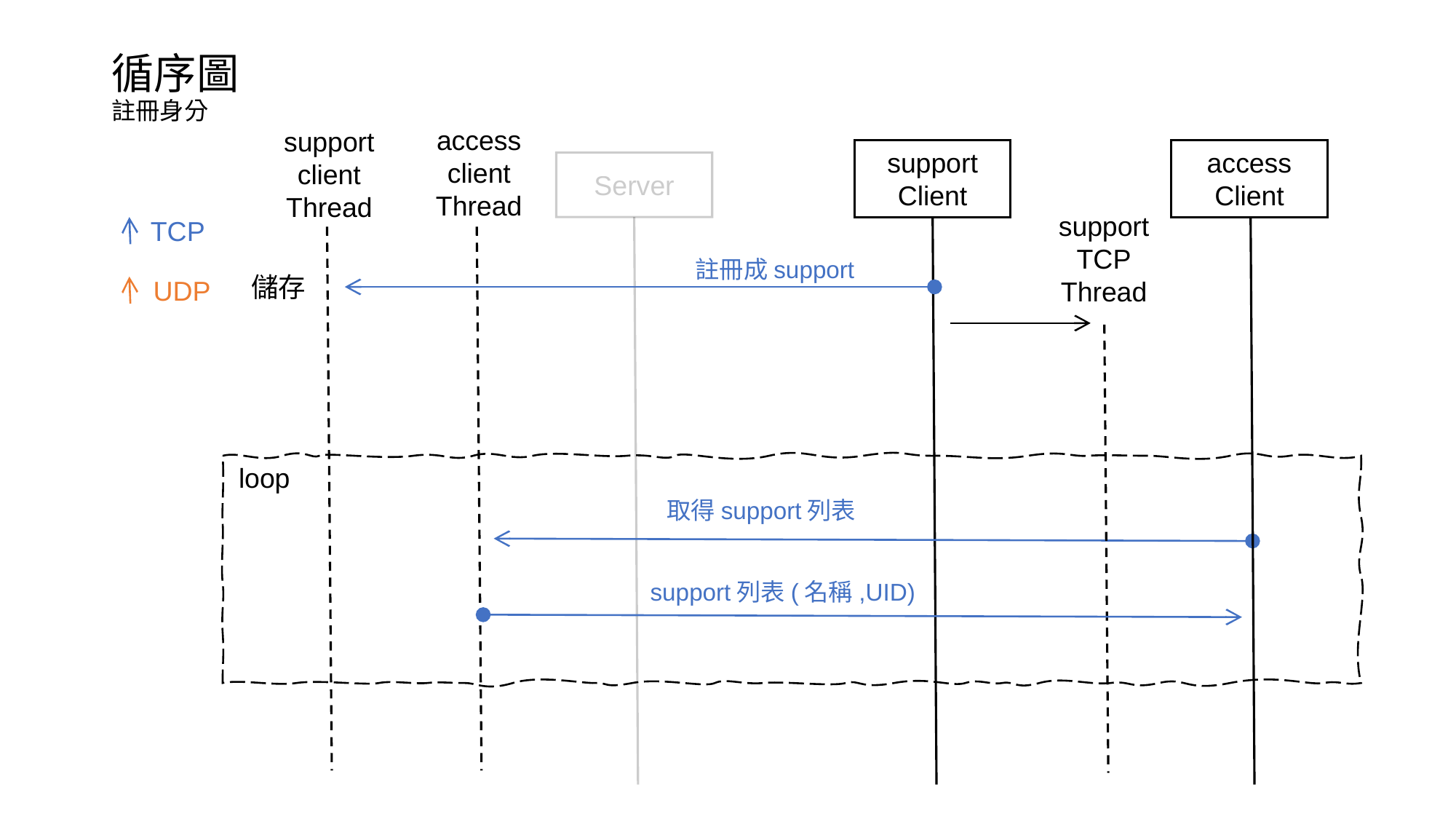

# 循序圖 註冊身分
access
client Thread
support
client Thread
support
Client
access
Client
Server
TCP
support
TCP
Thread
儲存
註冊成support
UDP
loop

取得support列表
support列表(名稱,UID)